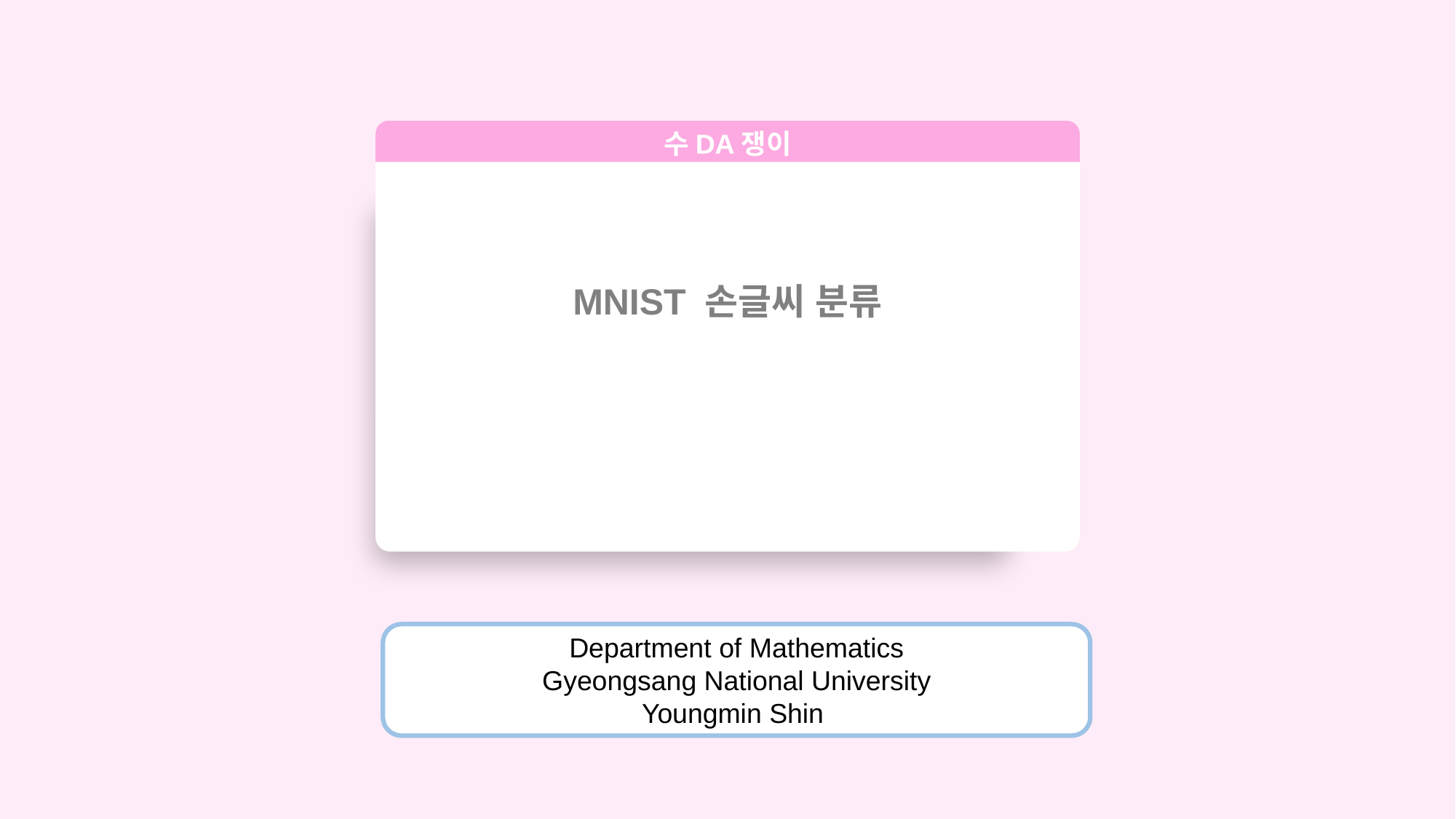

수DA쟁이
MNIST 손글씨 분류

Department of Mathematics
Gyeongsang National University
Youngmin Shin